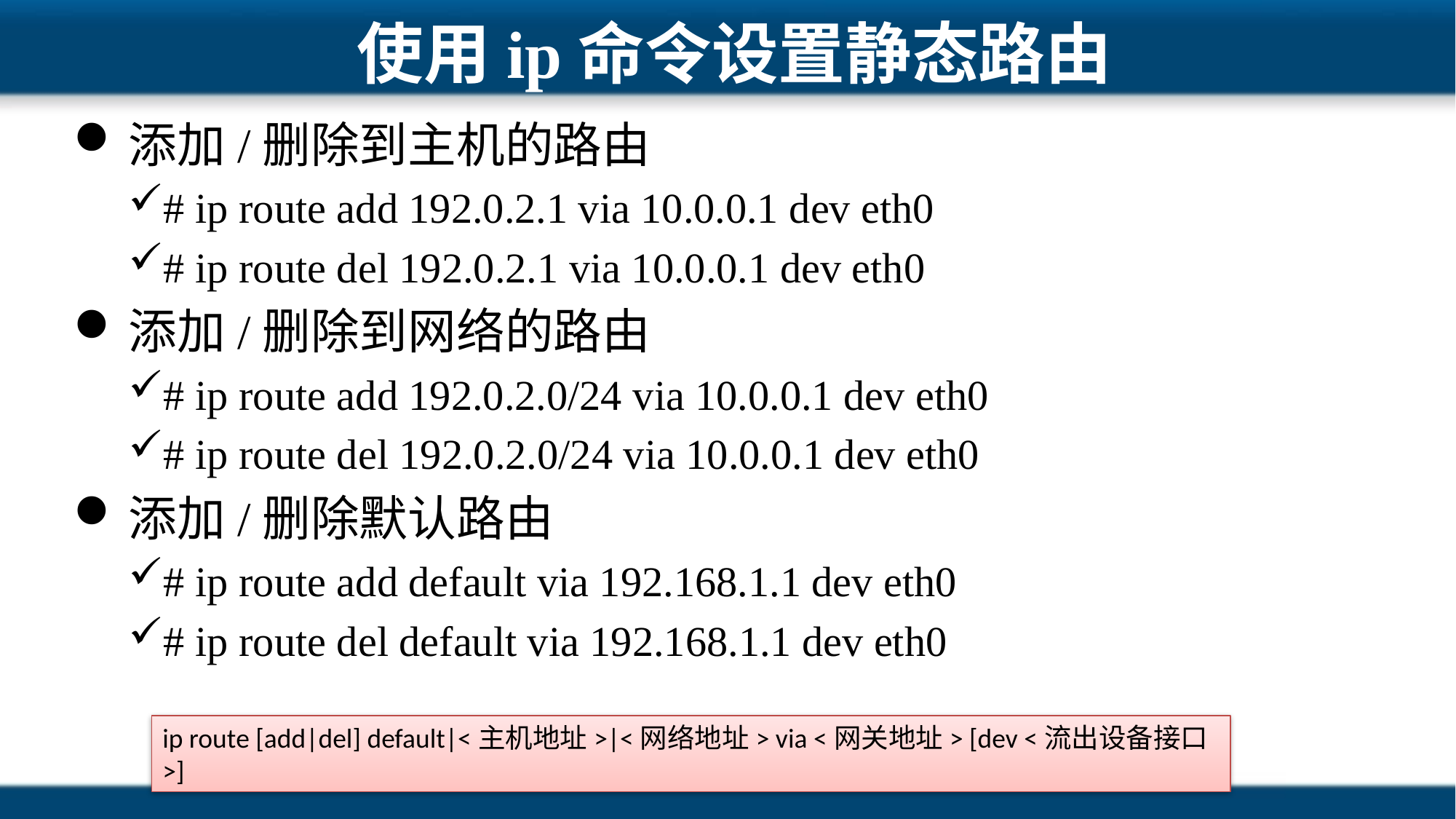

# 使用ip命令设置静态路由
添加/删除到主机的路由
# ip route add 192.0.2.1 via 10.0.0.1 dev eth0
# ip route del 192.0.2.1 via 10.0.0.1 dev eth0
添加/删除到网络的路由
# ip route add 192.0.2.0/24 via 10.0.0.1 dev eth0
# ip route del 192.0.2.0/24 via 10.0.0.1 dev eth0
添加/删除默认路由
# ip route add default via 192.168.1.1 dev eth0
# ip route del default via 192.168.1.1 dev eth0
ip route [add|del] default|<主机地址>|<网络地址> via <网关地址> [dev <流出设备接口>]